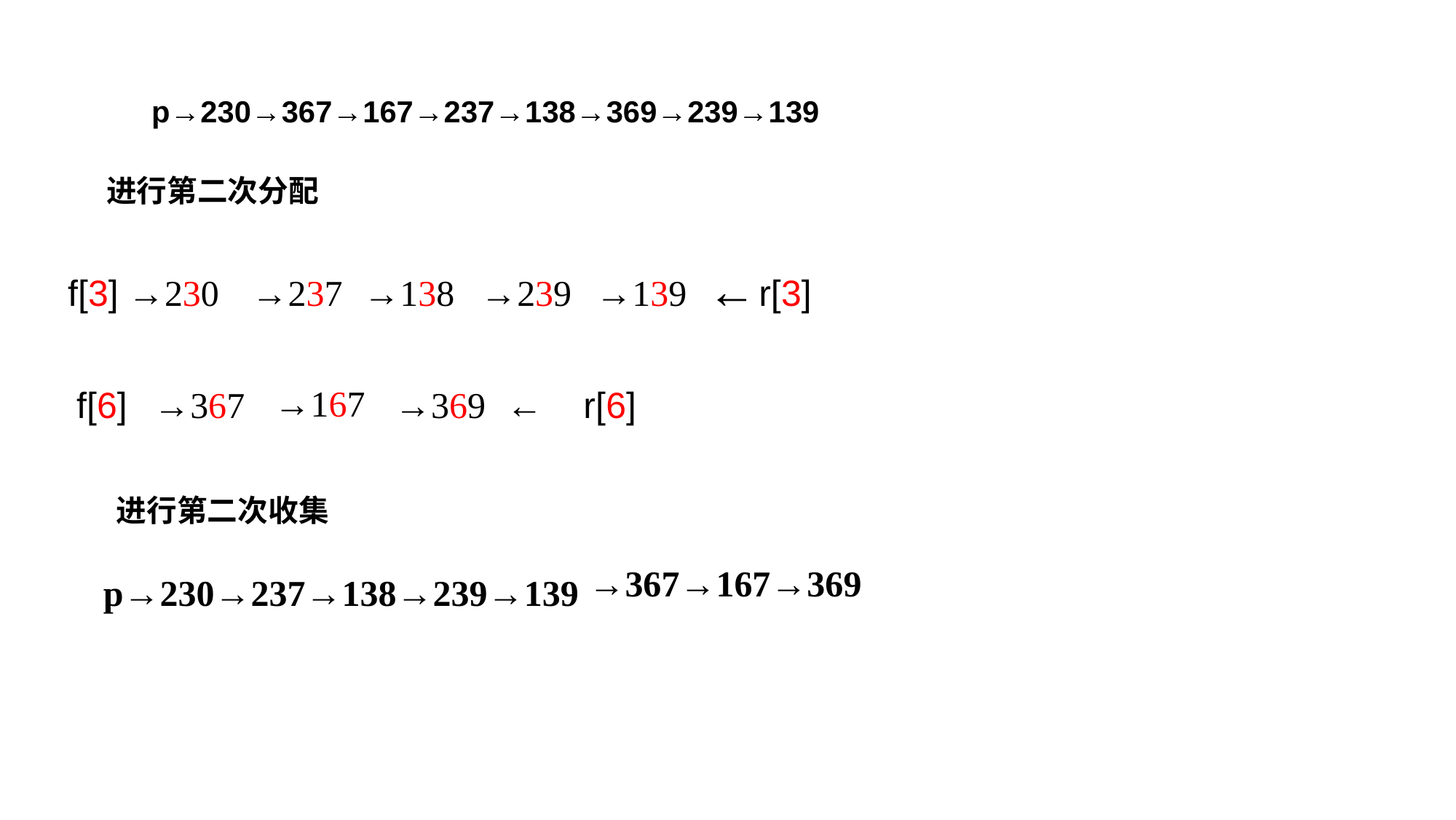

p→230→367→167→237→138→369→239→139
进行第二次分配
←
f[3]
→230
→237
→138
→239
→139
r[3]
→167
f[6]
→367
→369
←
r[6]
进行第二次收集
p→230→237→138→239→139
→367→167→369